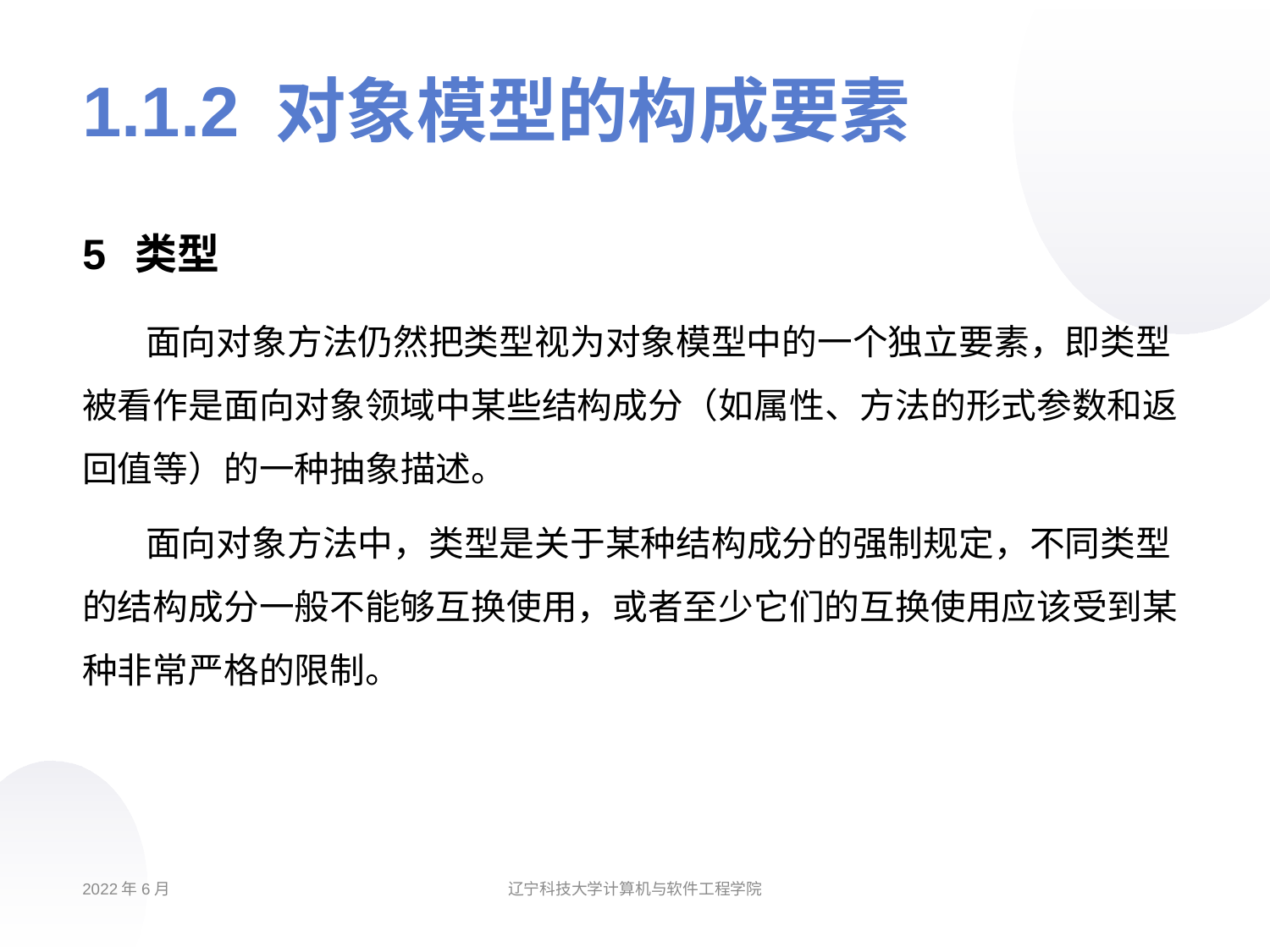

# 1.1.2 对象模型的构成要素
5 类型
面向对象方法仍然把类型视为对象模型中的一个独立要素，即类型被看作是面向对象领域中某些结构成分（如属性、方法的形式参数和返回值等）的一种抽象描述。
面向对象方法中，类型是关于某种结构成分的强制规定，不同类型的结构成分一般不能够互换使用，或者至少它们的互换使用应该受到某种非常严格的限制。

2022年6月
辽宁科技大学计算机与软件工程学院
55